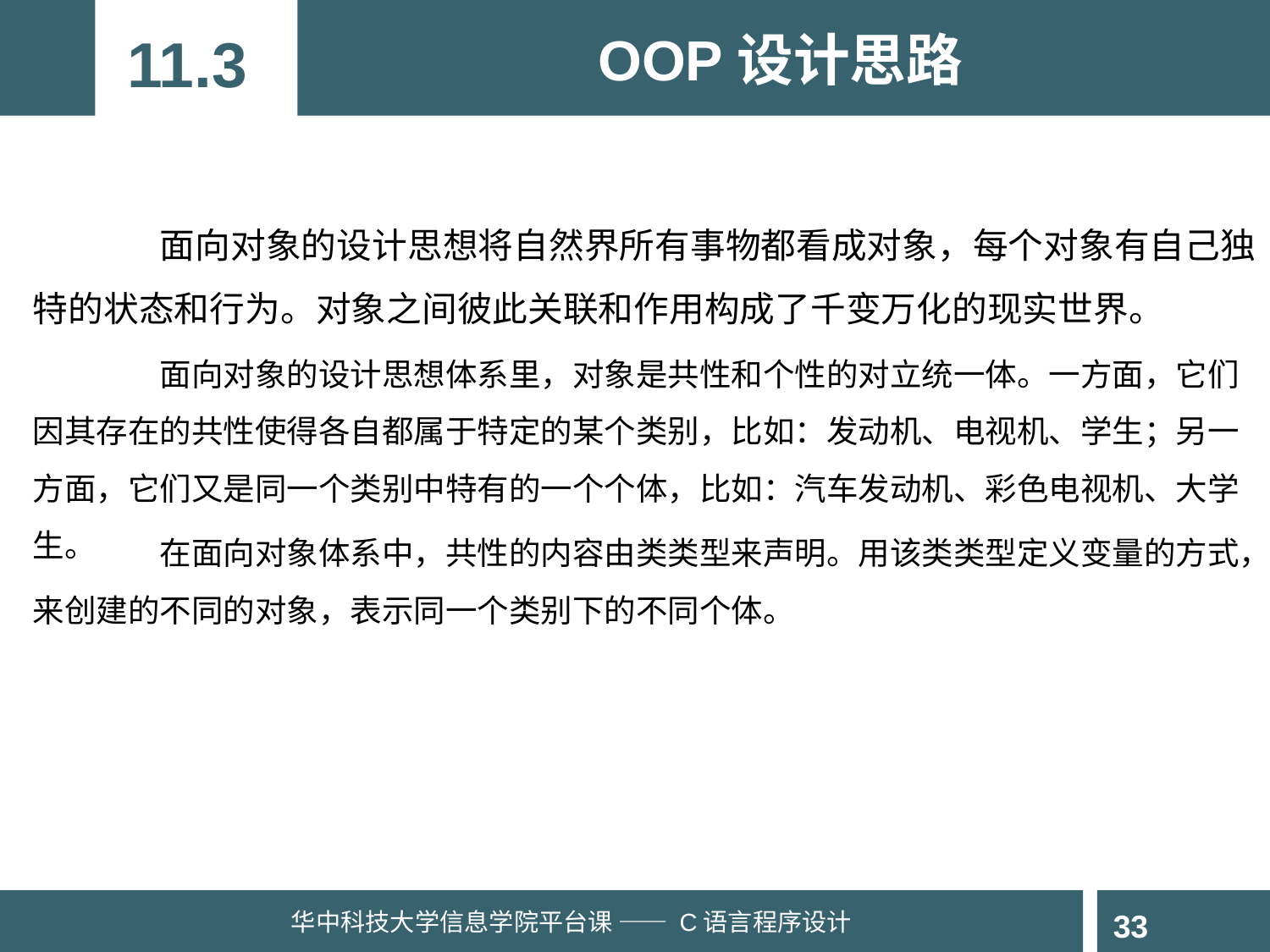

11.3
OOP设计思路
	面向对象的设计思想将自然界所有事物都看成对象，每个对象有自己独特的状态和行为。对象之间彼此关联和作用构成了千变万化的现实世界。
	面向对象的设计思想体系里，对象是共性和个性的对立统一体。一方面，它们因其存在的共性使得各自都属于特定的某个类别，比如：发动机、电视机、学生；另一方面，它们又是同一个类别中特有的一个个体，比如：汽车发动机、彩色电视机、大学生。
	在面向对象体系中，共性的内容由类类型来声明。用该类类型定义变量的方式，来创建的不同的对象，表示同一个类别下的不同个体。